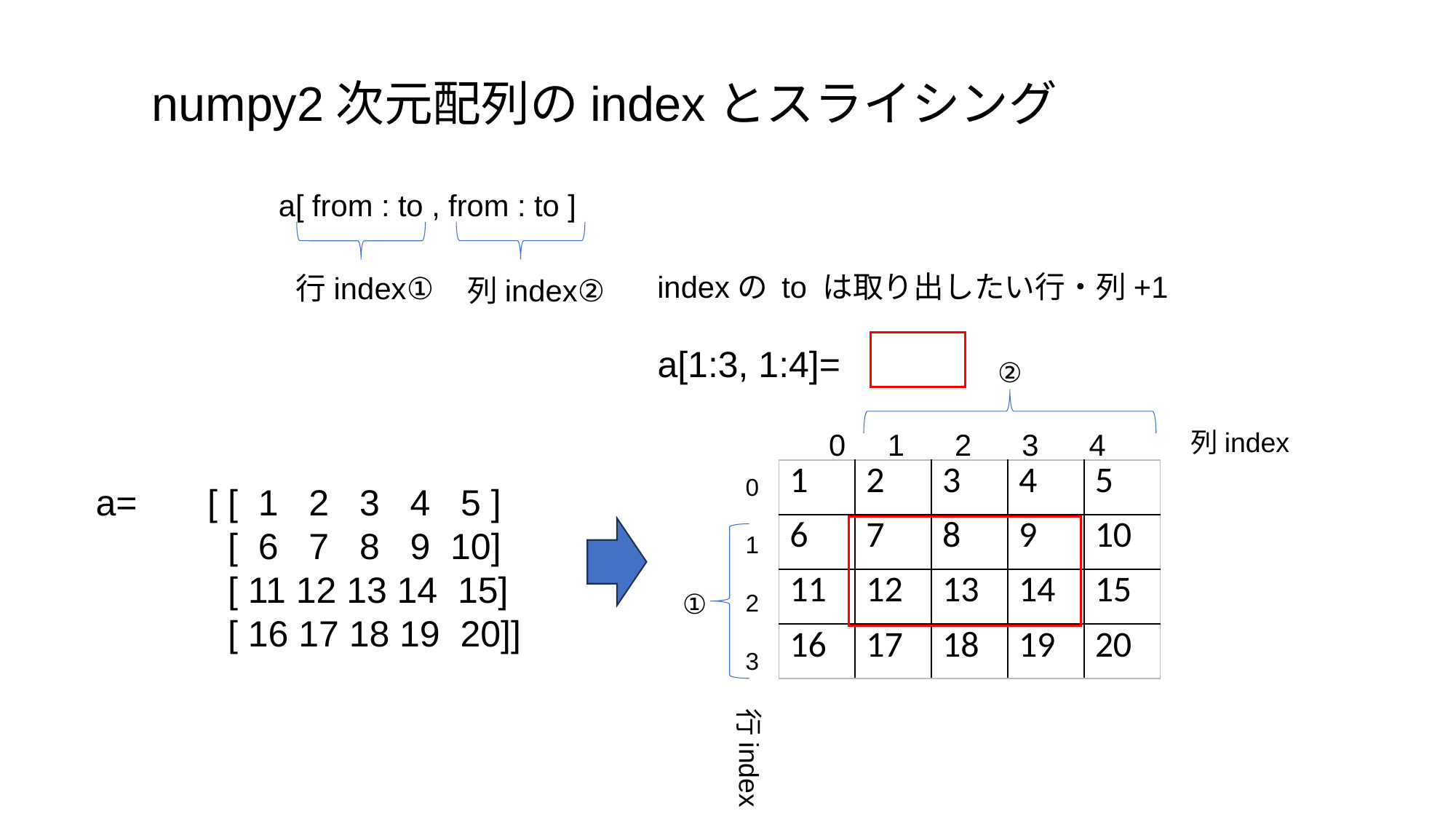

numpy2次元配列のindexとスライシング

a[ from : to , from : to ]
indexの to は取り出したい行・列+1
行index①

列index②

a[1:3, 1:4]=
②
列index
0     1      2      3      4
| 1 | 2 | 3 | 4 | 5 |
| --- | --- | --- | --- | --- |
| 6 | 7 | 8 | 9 | 10 |
| 11 | 12 | 13 | 14 | 15 |
| 16 | 17 | 18 | 19 | 20 |
0

1

2

3
a=
[ [  1   2   3   4   5 ]
  [  6   7   8   9  10]
  [ 11 12 13 14  15]
  [ 16 17 18 19  20]]

①
行index